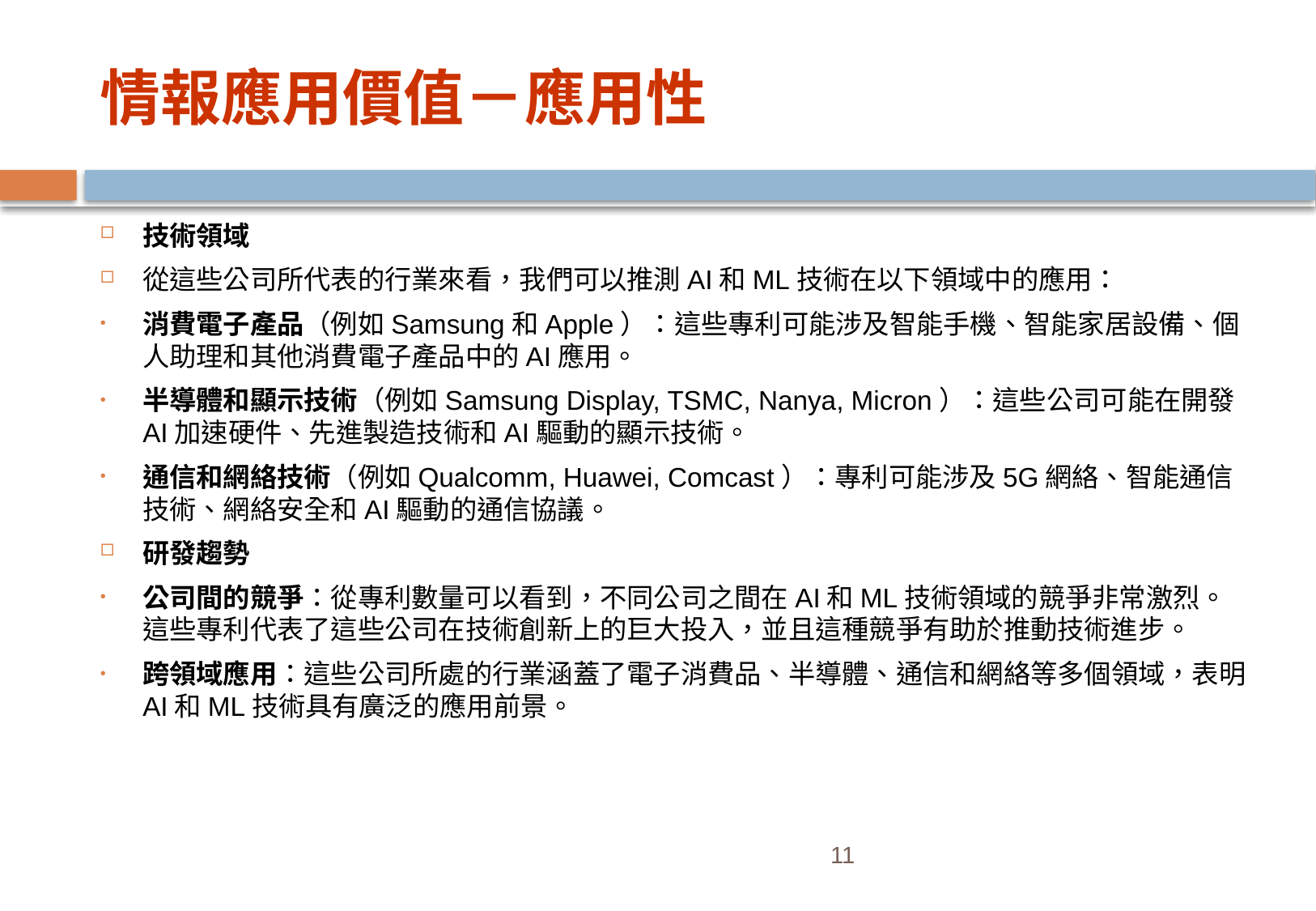

# 情報應用價值－應用性
技術領域
從這些公司所代表的行業來看，我們可以推測AI和ML技術在以下領域中的應用：
消費電子產品（例如Samsung和Apple）：這些專利可能涉及智能手機、智能家居設備、個人助理和其他消費電子產品中的AI應用。
半導體和顯示技術（例如Samsung Display, TSMC, Nanya, Micron）：這些公司可能在開發AI加速硬件、先進製造技術和AI驅動的顯示技術。
通信和網絡技術（例如Qualcomm, Huawei, Comcast）：專利可能涉及5G網絡、智能通信技術、網絡安全和AI驅動的通信協議。
研發趨勢
公司間的競爭：從專利數量可以看到，不同公司之間在AI和ML技術領域的競爭非常激烈。這些專利代表了這些公司在技術創新上的巨大投入，並且這種競爭有助於推動技術進步。
跨領域應用：這些公司所處的行業涵蓋了電子消費品、半導體、通信和網絡等多個領域，表明AI和ML技術具有廣泛的應用前景。

11